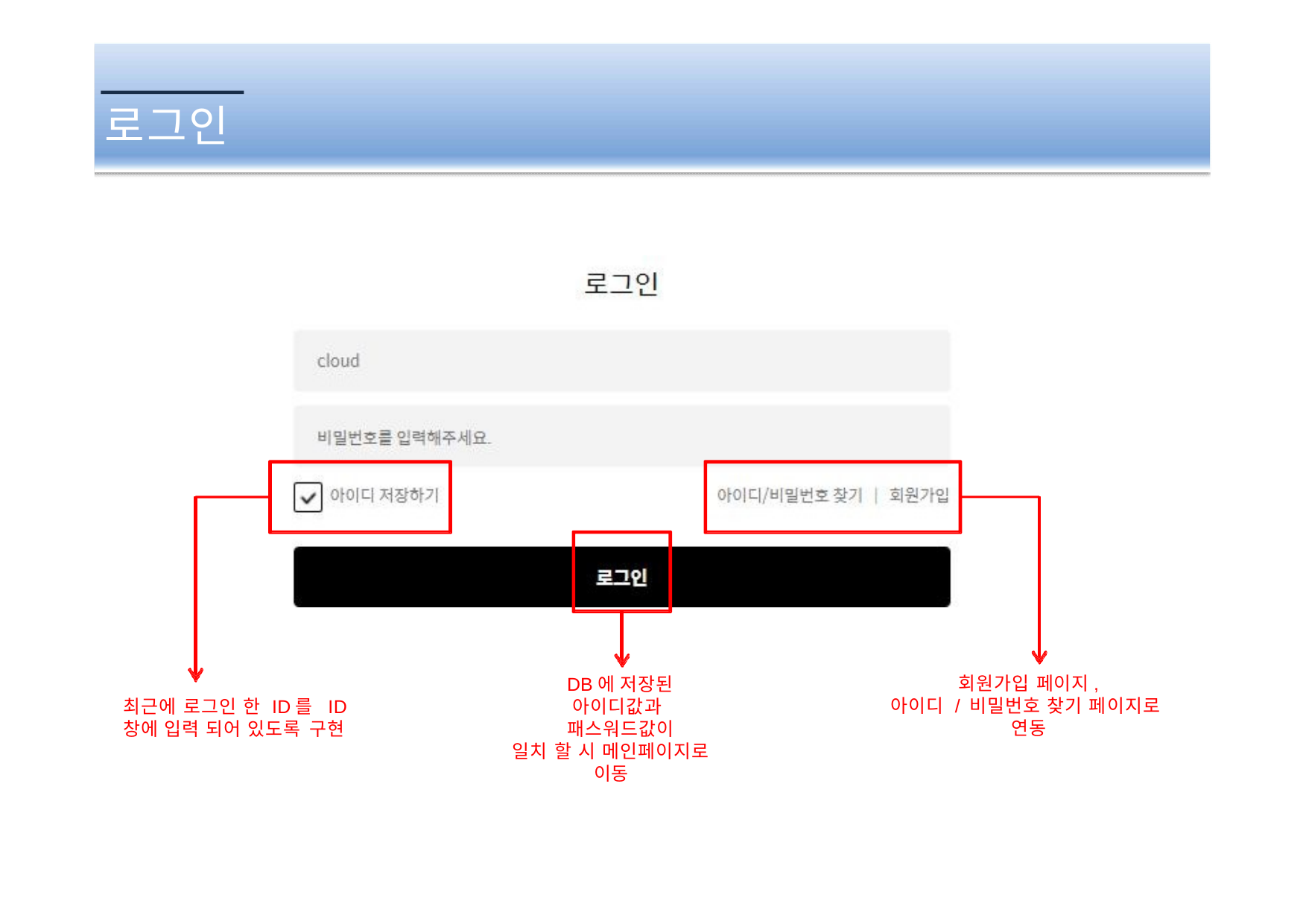

로그인

회원가입 페이지,
아이디 / 비밀번호 찾기 페이지로  연동
DB에 저장된 아이디값과  패스워드값이
일치 할 시 메인페이지로 이동
최근에 로그인 한 ID를  ID창에 입력 되어 있도록 구현